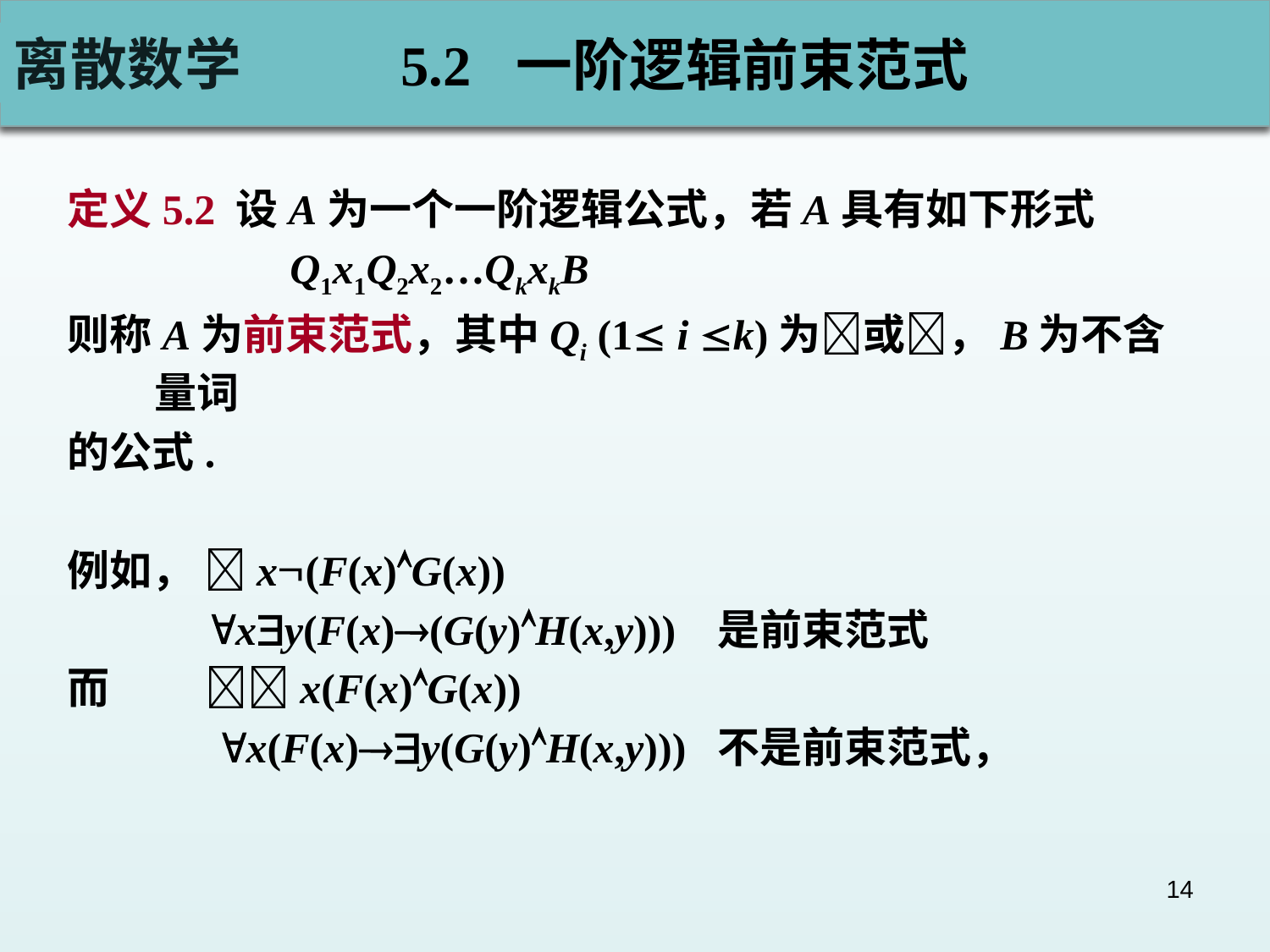

# 5.2  一阶逻辑前束范式
定义5.2 设A为一个一阶逻辑公式，若A具有如下形式
                     Q1x1Q2x2…QkxkB
则称A为前束范式，其中Qi (1≤ i ≤k)为∀或∃，B为不含量词
的公式.

例如， ∀x¬(F(x)∧G(x))
             ∀x∃y(F(x)→(G(y)∧H(x,y)))   是前束范式
而          ¬∃x(F(x)∧G(x))
              ∀x(F(x)→∃y(G(y)∧H(x,y)))  不是前束范式，
14